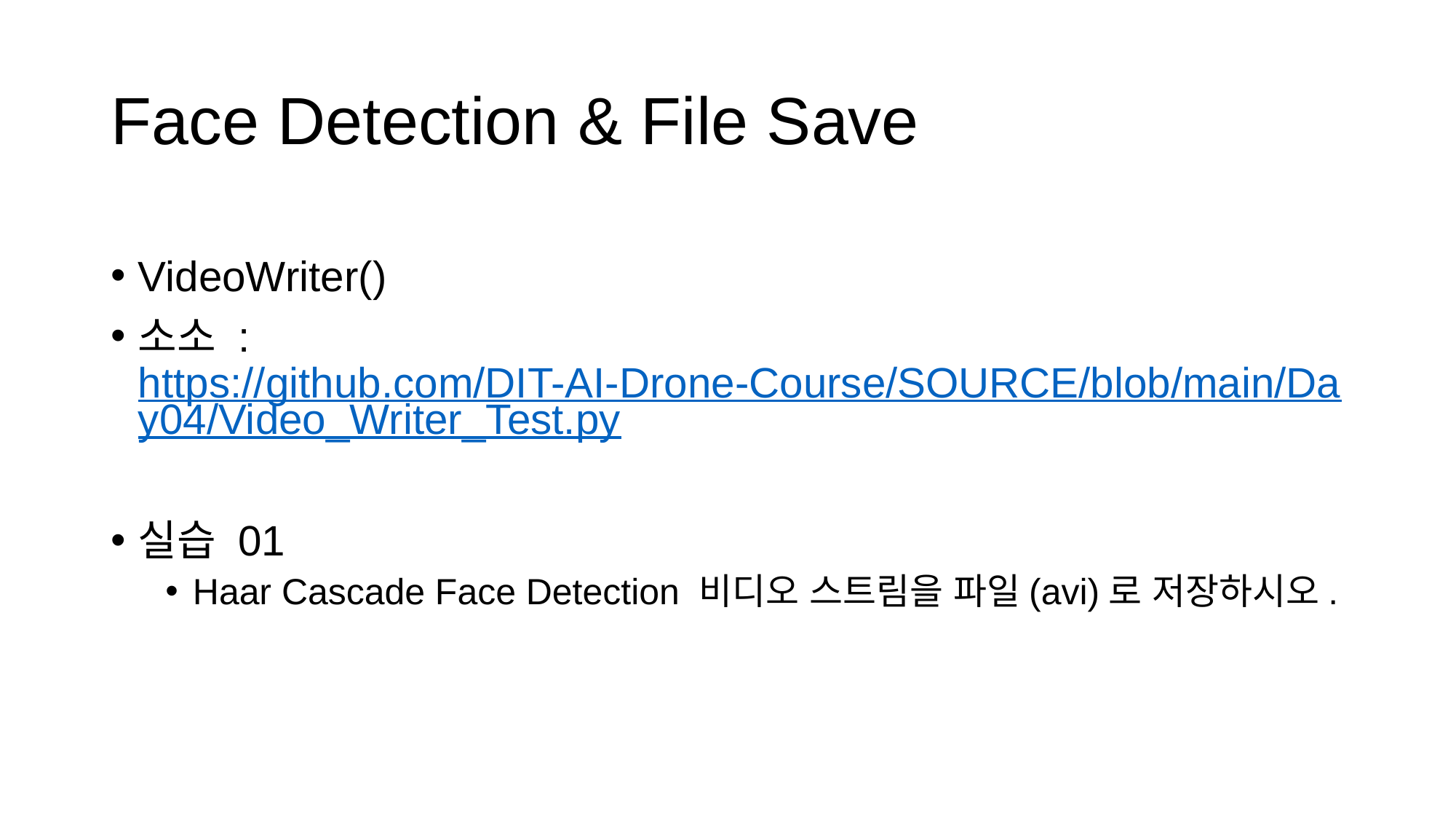

# Face Detection & File Save
VideoWriter()
소소 : https://github.com/DIT-AI-Drone-Course/SOURCE/blob/main/Day04/Video_Writer_Test.py

실습 01
Haar Cascade Face Detection 비디오 스트림을 파일(avi)로 저장하시오.